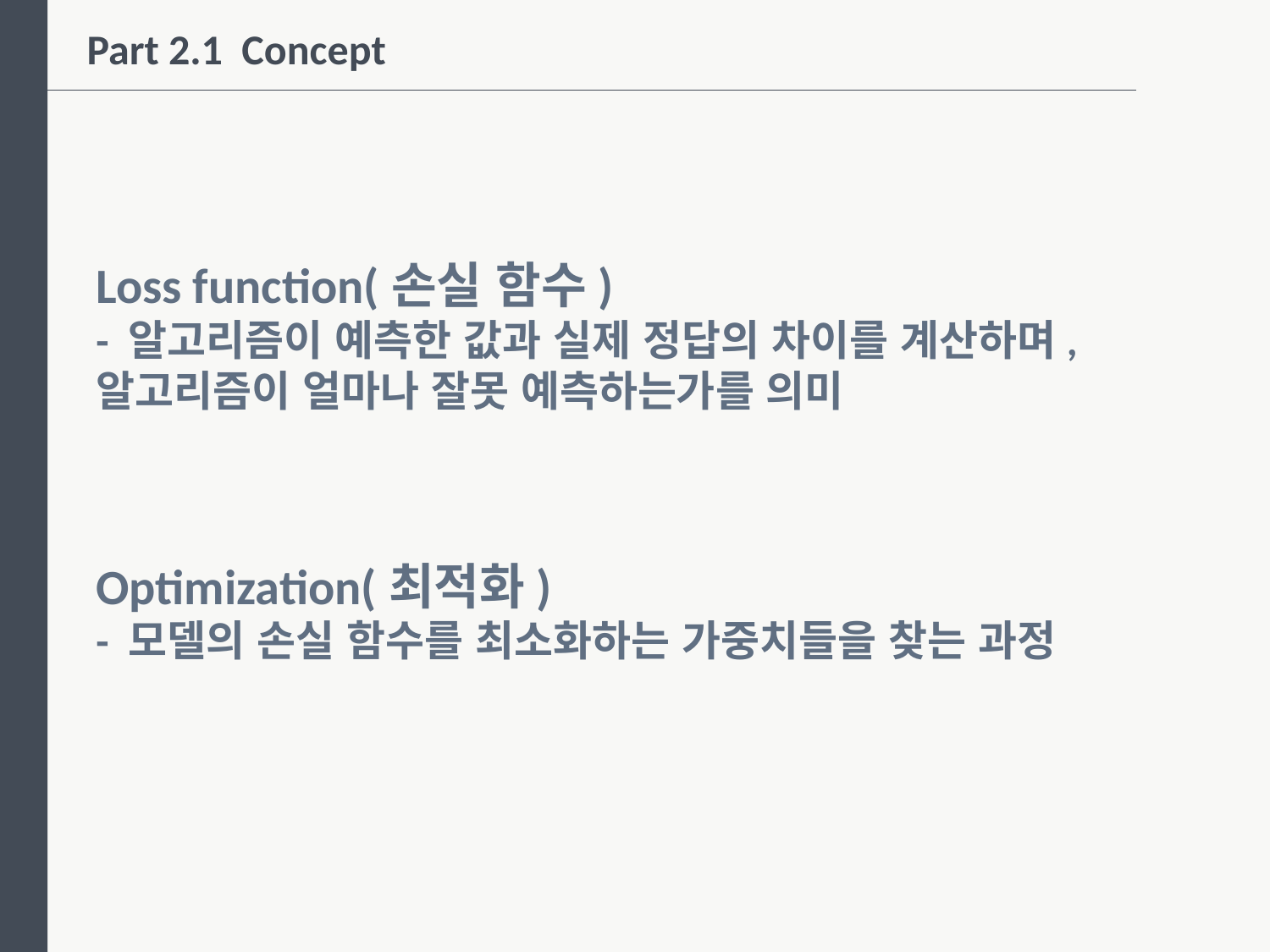

Part 2.1  Concept
Loss function(손실 함수)
- 알고리즘이 예측한 값과 실제 정답의 차이를 계산하며, 알고리즘이 얼마나 잘못 예측하는가를 의미
Optimization(최적화)
- 모델의 손실 함수를 최소화하는 가중치들을 찾는 과정